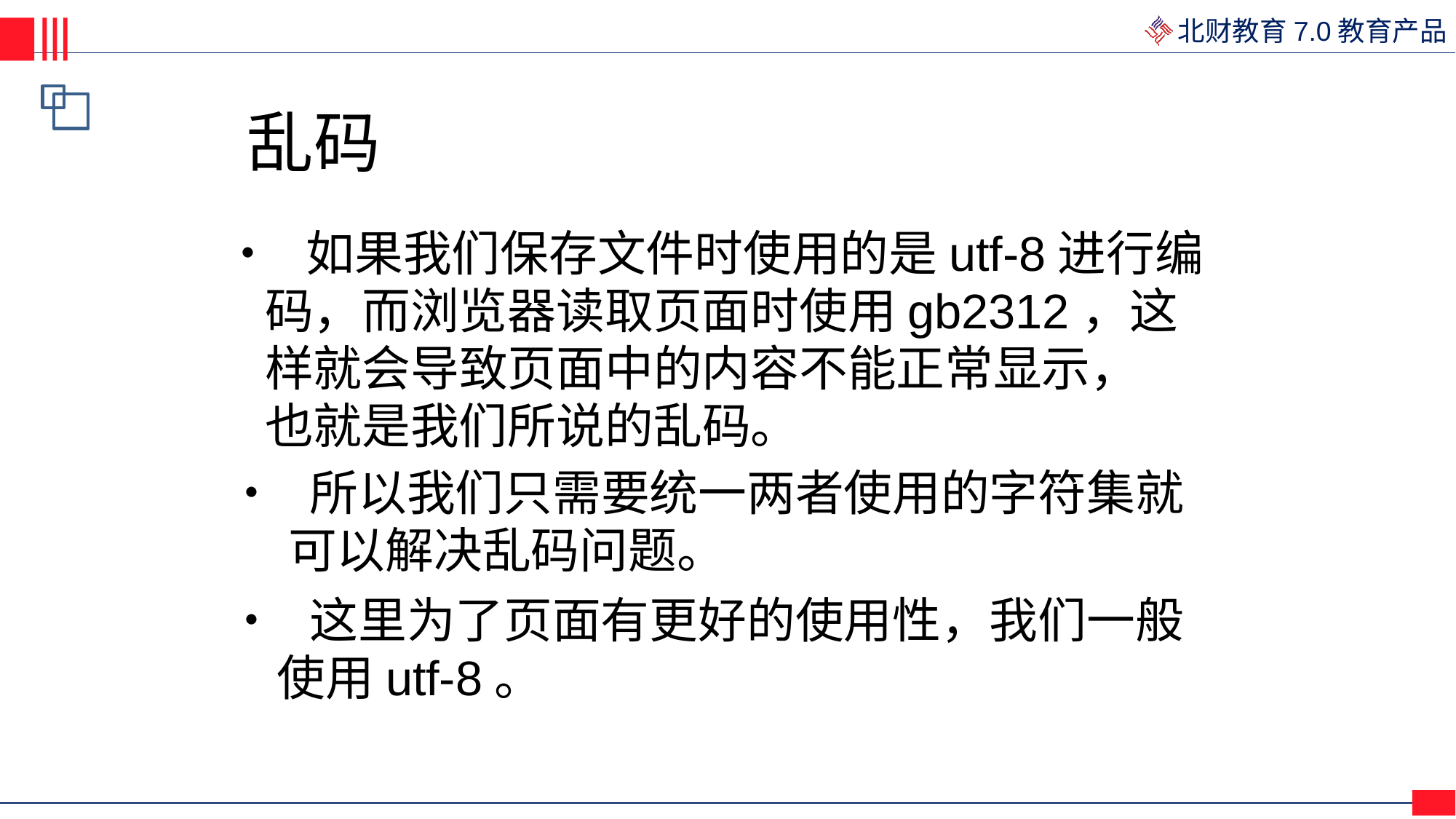

乱码
•  如果我们保存文件时使用的是utf-8进行编
	码，而浏览器读取页面时使用gb2312，这
	样就会导致页面中的内容不能正常显示，
	也就是我们所说的乱码。
•  所以我们只需要统一两者使用的字符集就
可以解决乱码问题。
•  这里为了页面有更好的使用性，我们一般
使用utf-8。